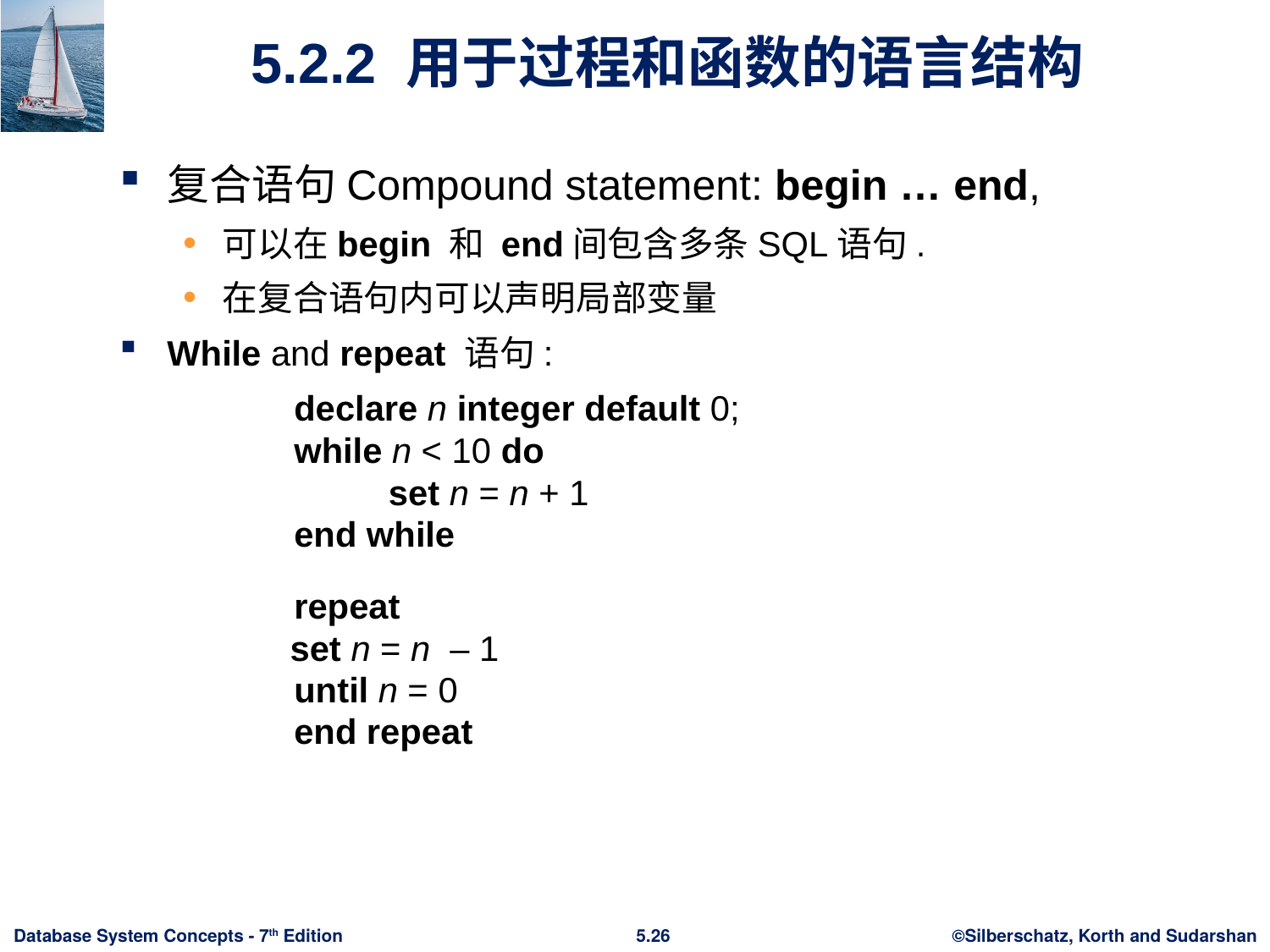

# 5.2.2 用于过程和函数的语言结构
复合语句Compound statement: begin … end,
可以在begin 和 end间包含多条SQL语句.
在复合语句内可以声明局部变量
While and repeat 语句:
		declare n integer default 0;
		while n < 10 do
		    set n = n + 1
		end while
		repeat
           set n = n  – 1
		until n = 0
		end repeat